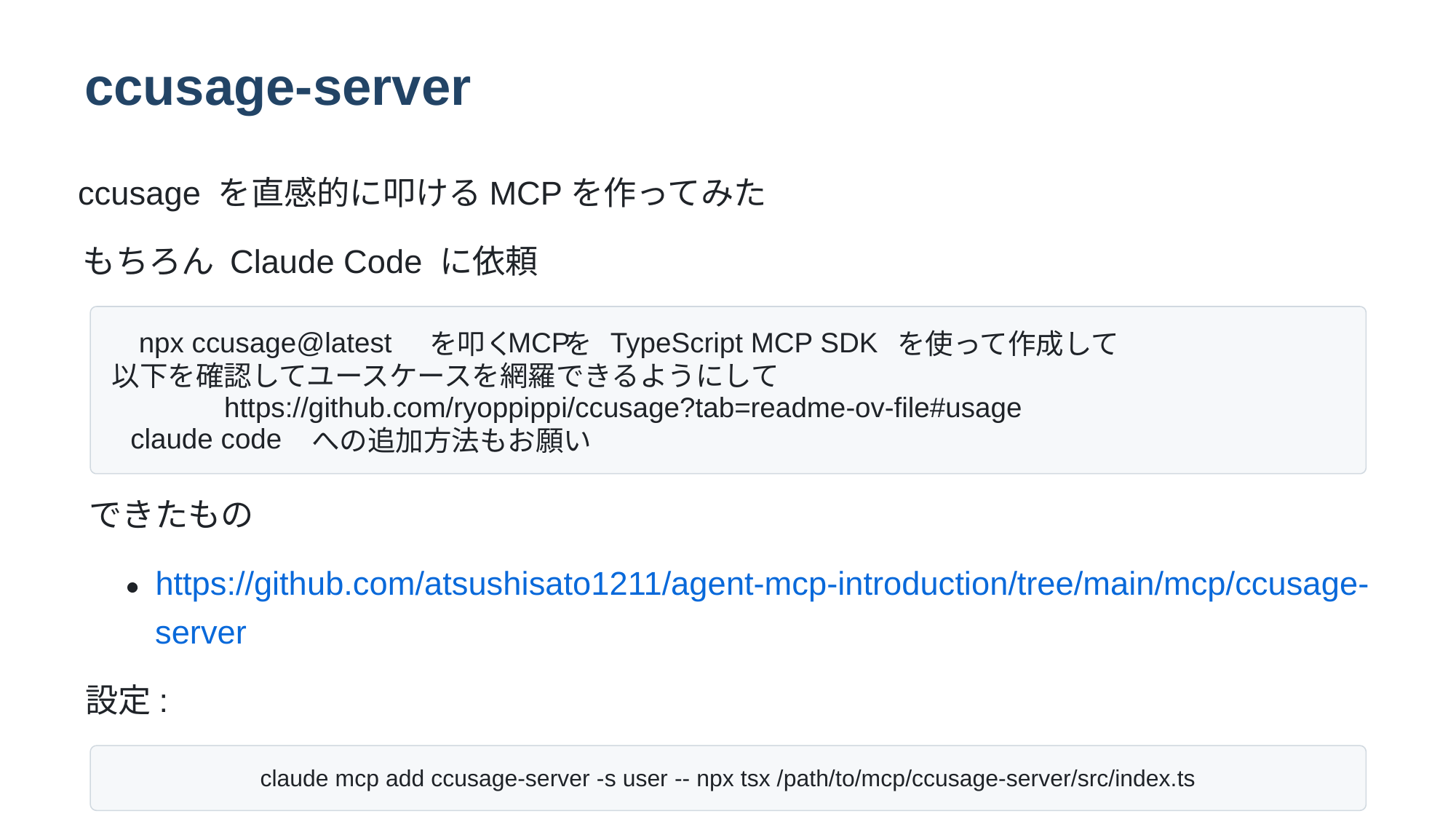

ccusage-server
ccusage を直感的に叩けるMCPを作ってみた
もちろん Claude Code に依頼

npx ccusage@latest
MCP
TypeScript MCP SDK
を叩く
を
を使って作成して
以下を確認してユースケースを網羅できるようにして
https://github.com/ryoppippi/ccusage?tab=readme-ov-file#usage
claude code
への追加方法もお願い
できたもの
https://github.com/atsushisato1211/agent-mcp-introduction/tree/main/mcp/ccusage-

server
設定:

claude mcp add ccusage-server -s user -- npx tsx /path/to/mcp/ccusage-server/src/index.ts